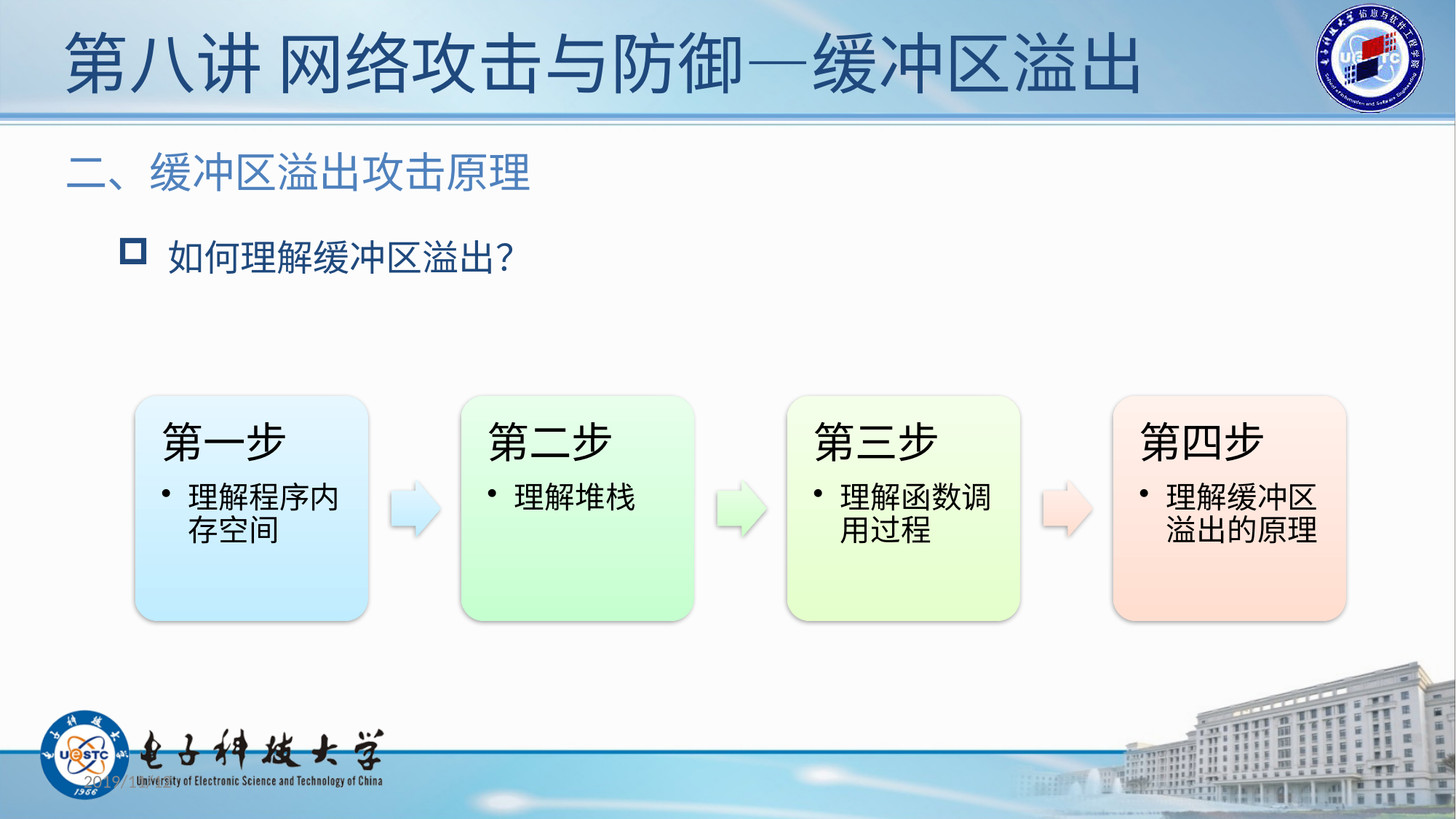

# 第八讲 网络攻击与防御—缓冲区溢出
二、缓冲区溢出攻击原理
 如何理解缓冲区溢出？
第一步
理解程序内存空间

第二步
理解堆栈

第三步
理解函数调用过程

第四步
理解缓冲区溢出的原理
2019/11/12